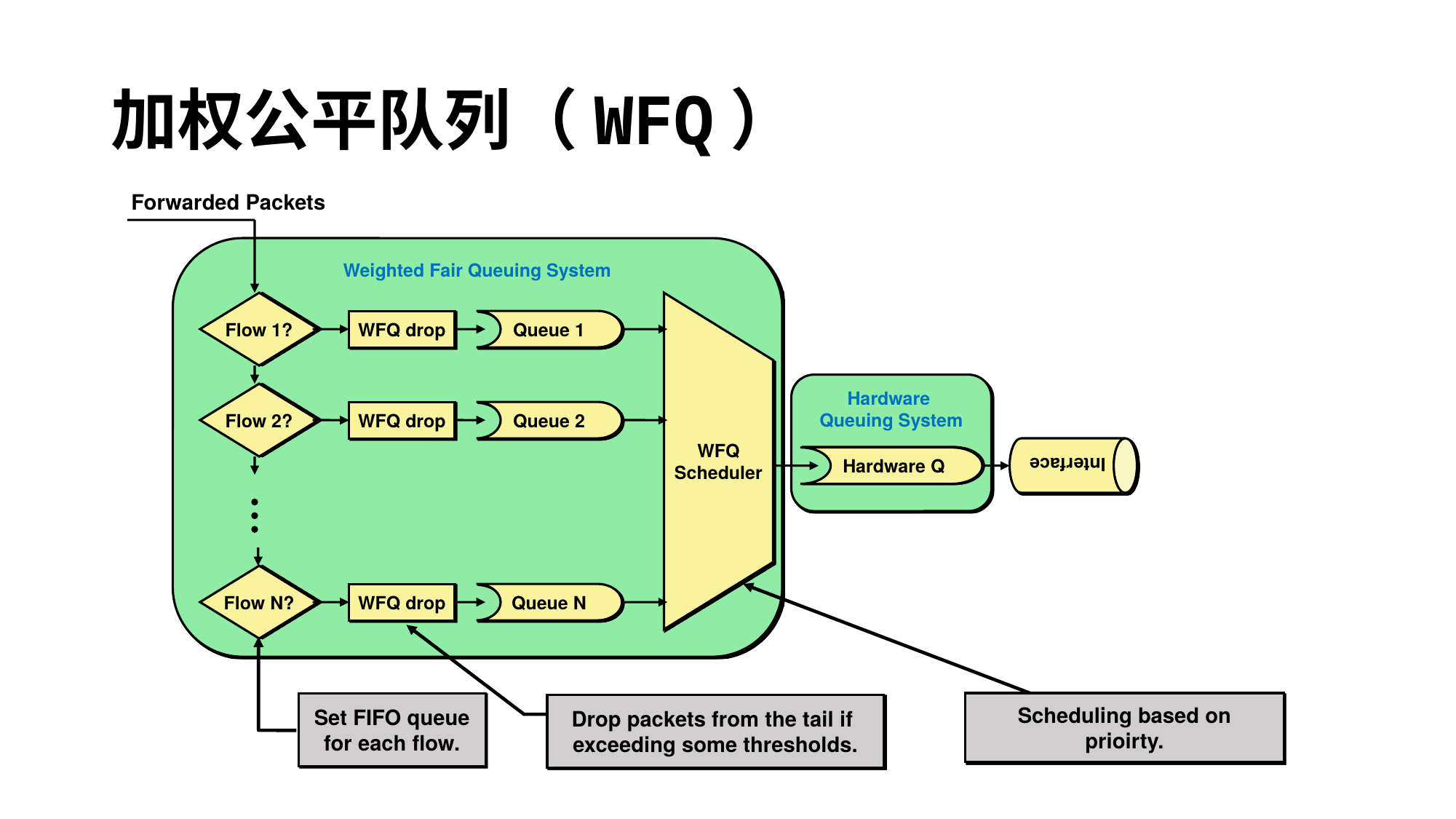

# 加权公平队列（WFQ）
Forwarded Packets

Weighted Fair Queuing System
Flow 1?
WFQ drop
Queue 1

Hardware
Queuing System
Flow 2?
WFQ drop
Queue 2
Interface
WFQ
Scheduler

 Hardware Q

Flow N?
WFQ drop
Queue N

Scheduling based on prioirty.
Set FIFO queue for each flow.
Drop packets from the tail if  exceeding some thresholds.